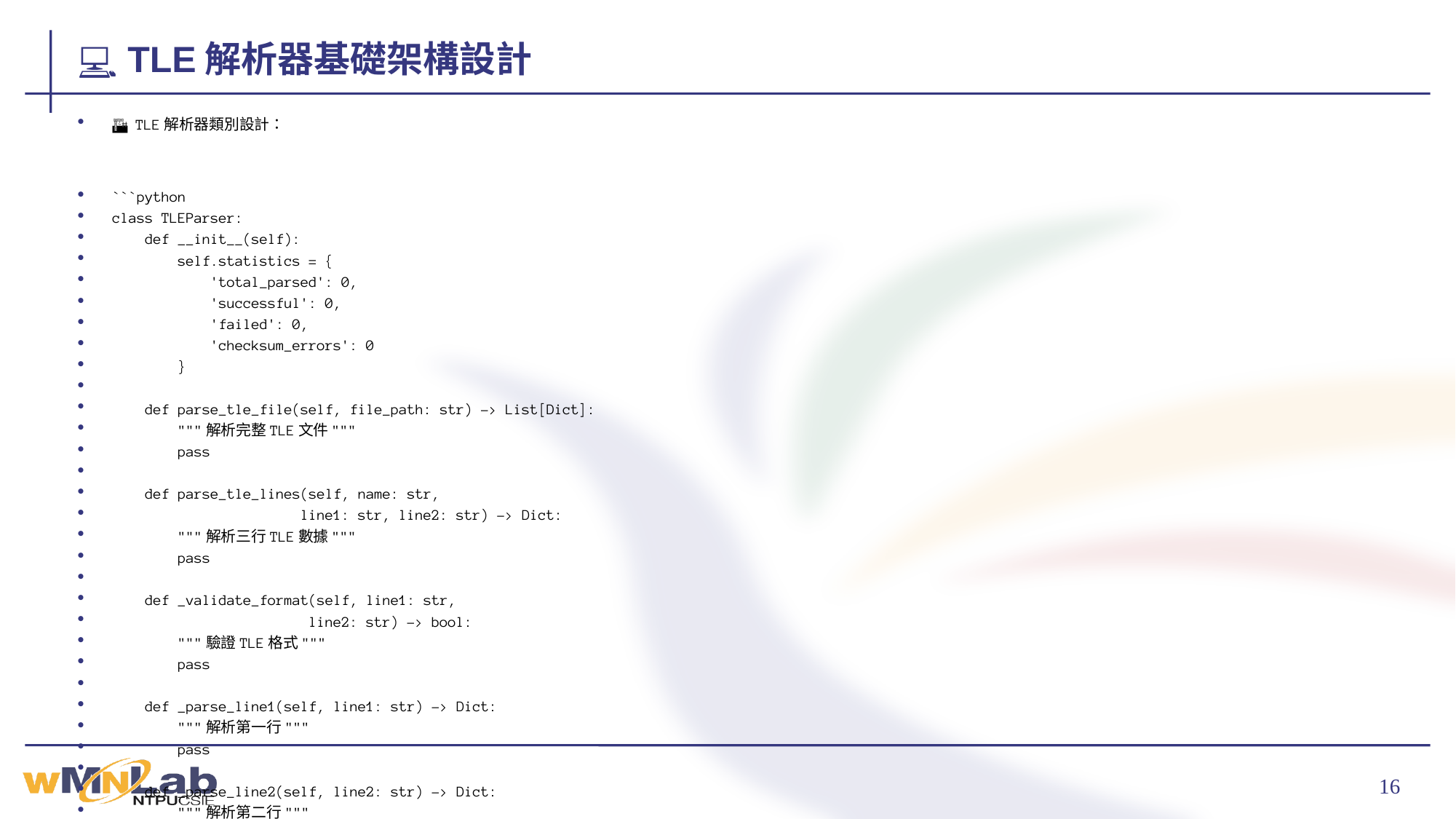

# 💻 TLE解析器基礎架構設計
🏗️ TLE解析器類別設計：

```python
class TLEParser:
    def __init__(self):
        self.statistics = {
            'total_parsed': 0,
            'successful': 0,
            'failed': 0,
            'checksum_errors': 0
        }

    def parse_tle_file(self, file_path: str) -> List[Dict]:
        """解析完整TLE文件"""
        pass

    def parse_tle_lines(self, name: str,
                       line1: str, line2: str) -> Dict:
        """解析三行TLE數據"""
        pass

    def _validate_format(self, line1: str,
                        line2: str) -> bool:
        """驗證TLE格式"""
        pass

    def _parse_line1(self, line1: str) -> Dict:
        """解析第一行"""
        pass

    def _parse_line2(self, line2: str) -> Dict:
        """解析第二行"""
        pass
```

🎯 設計原則：
✅ 模組化設計
✅ 錯誤處理
✅ 統計追蹤
✅ 可擴展性